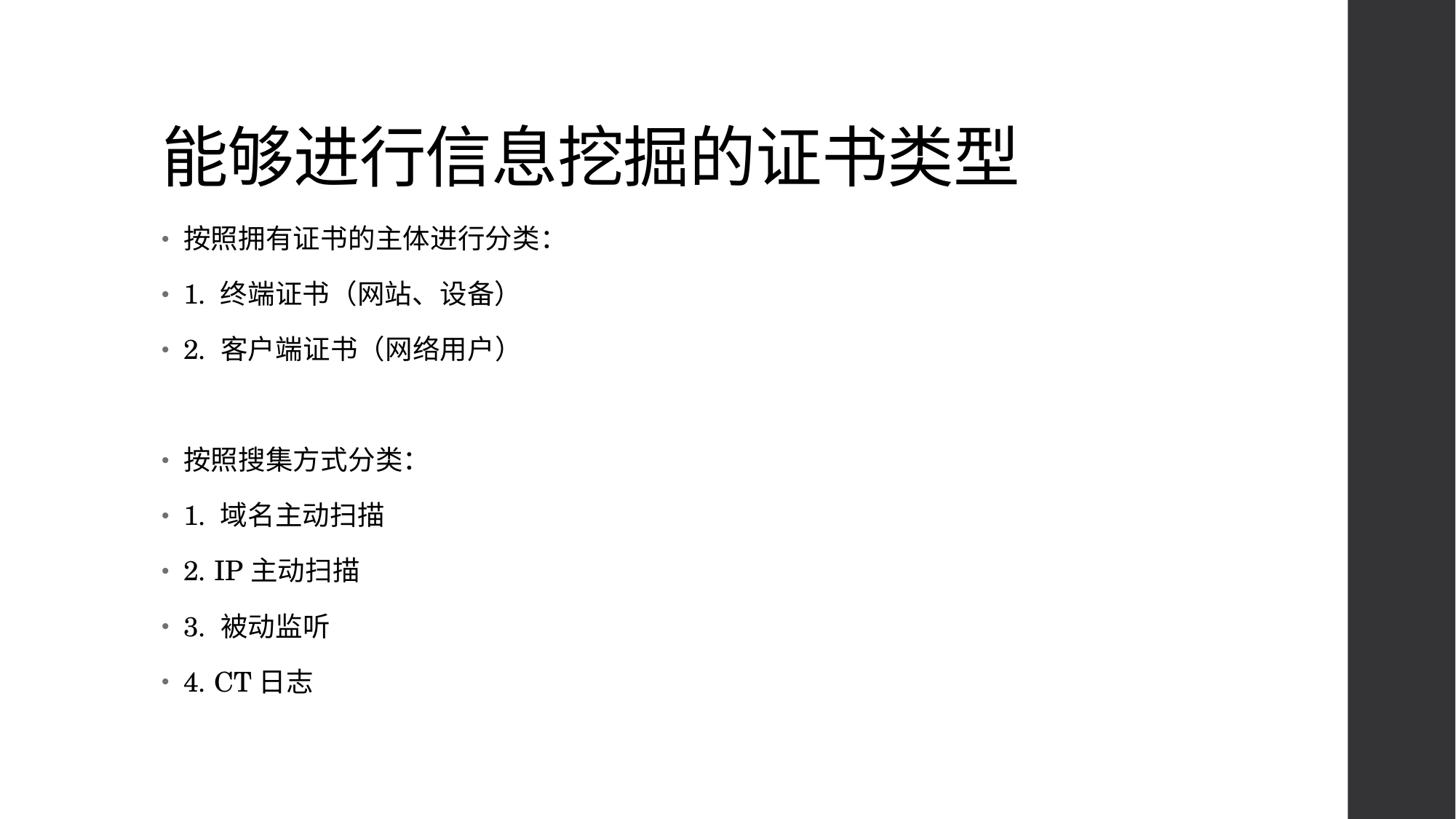

# 能够进行信息挖掘的证书类型
按照拥有证书的主体进行分类：
1. 终端证书（网站、设备）
2. 客户端证书（网络用户）

按照搜集方式分类：
1. 域名主动扫描
2. IP主动扫描
3. 被动监听
4. CT日志